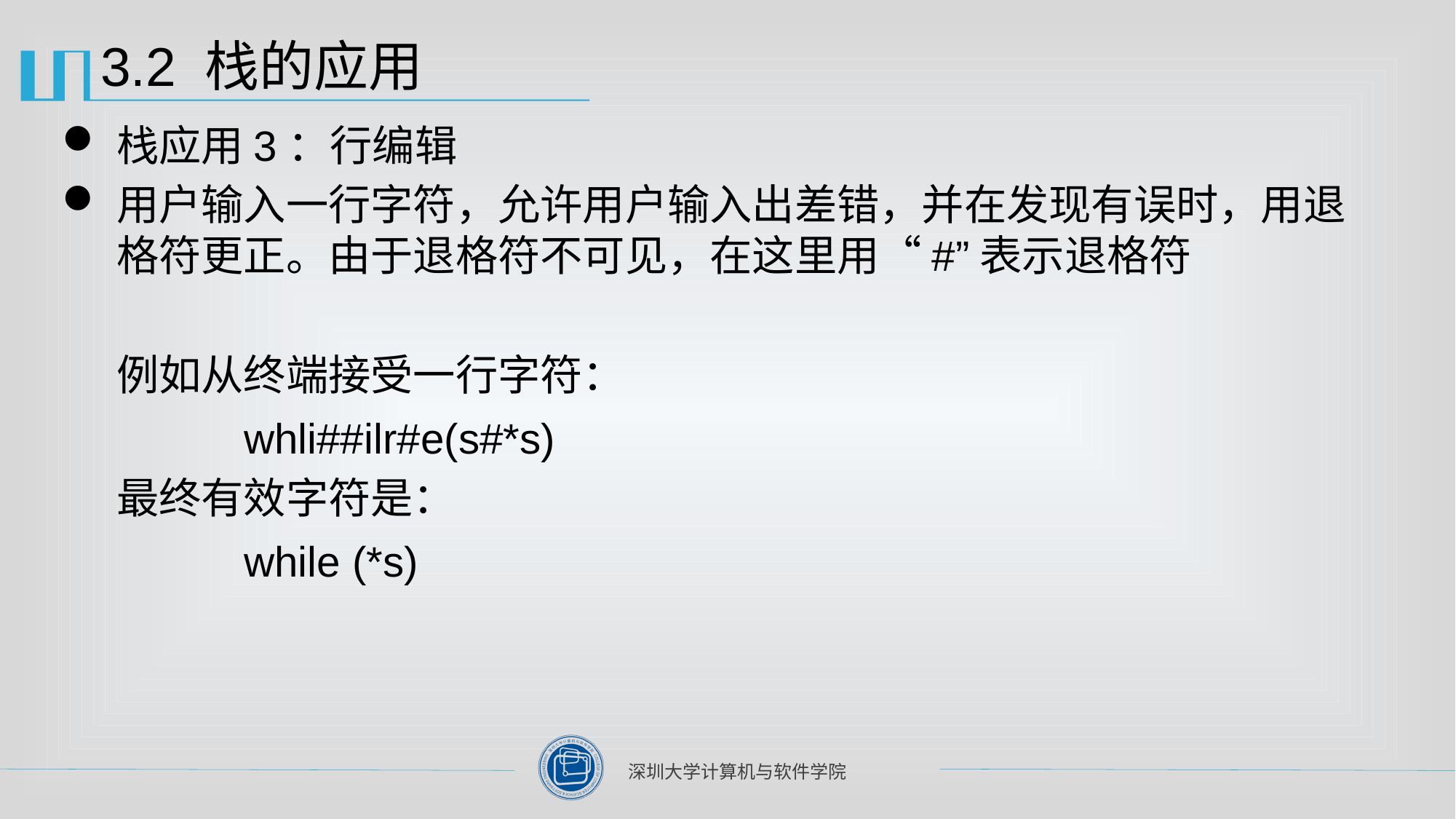

# 3.2 栈的应用
栈应用3：行编辑
用户输入一行字符，允许用户输入出差错，并在发现有误时，用退格符更正。由于退格符不可见，在这里用“#”表示退格符

例如从终端接受一行字符：
		whli##ilr#e(s#*s)
最终有效字符是：
		while (*s)

25